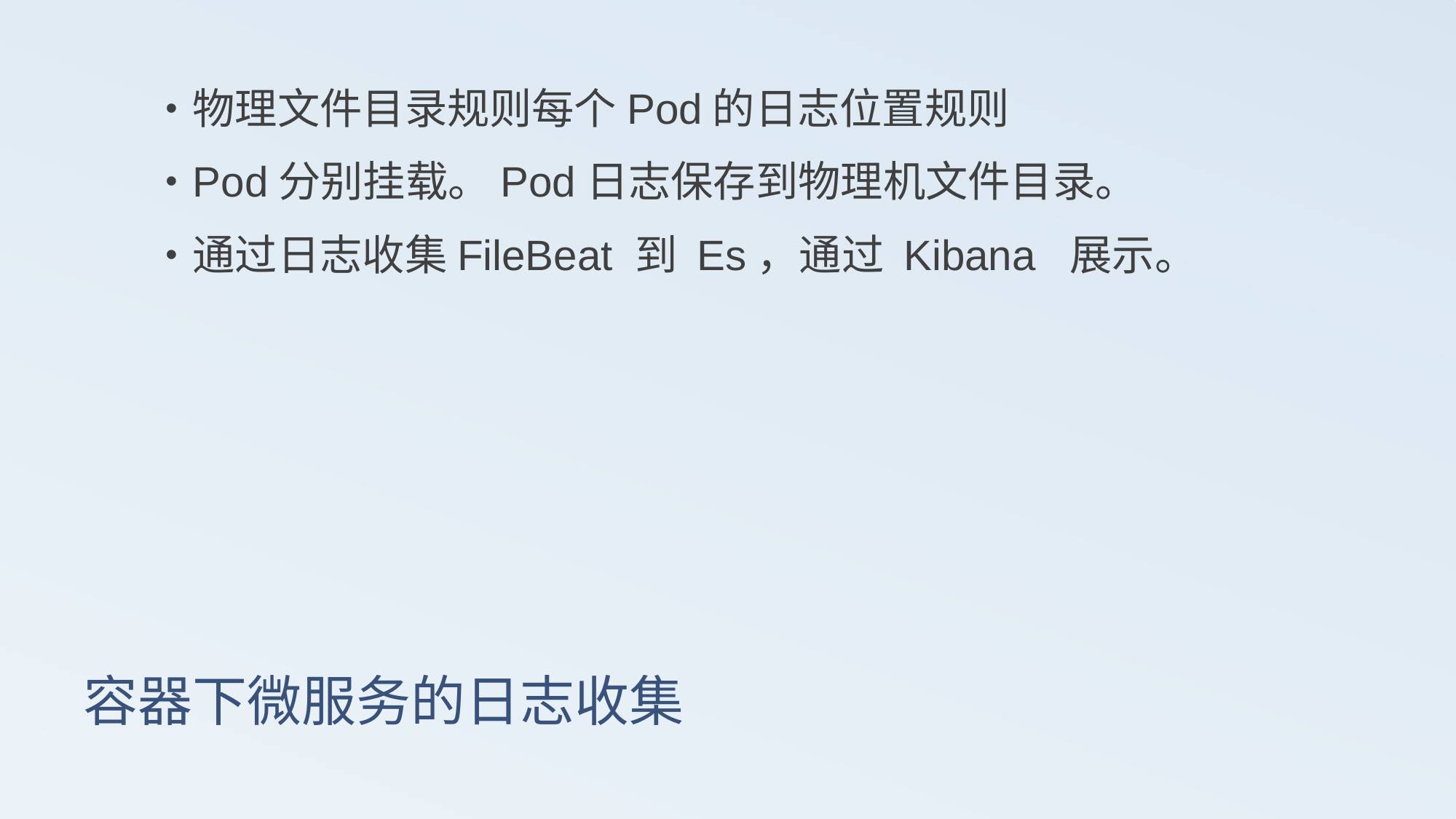

物理文件目录规则每个Pod的日志位置规则
Pod分别挂载。Pod日志保存到物理机文件目录。
通过日志收集FileBeat 到 Es，通过 Kibana  展示。
# 容器下微服务的日志收集